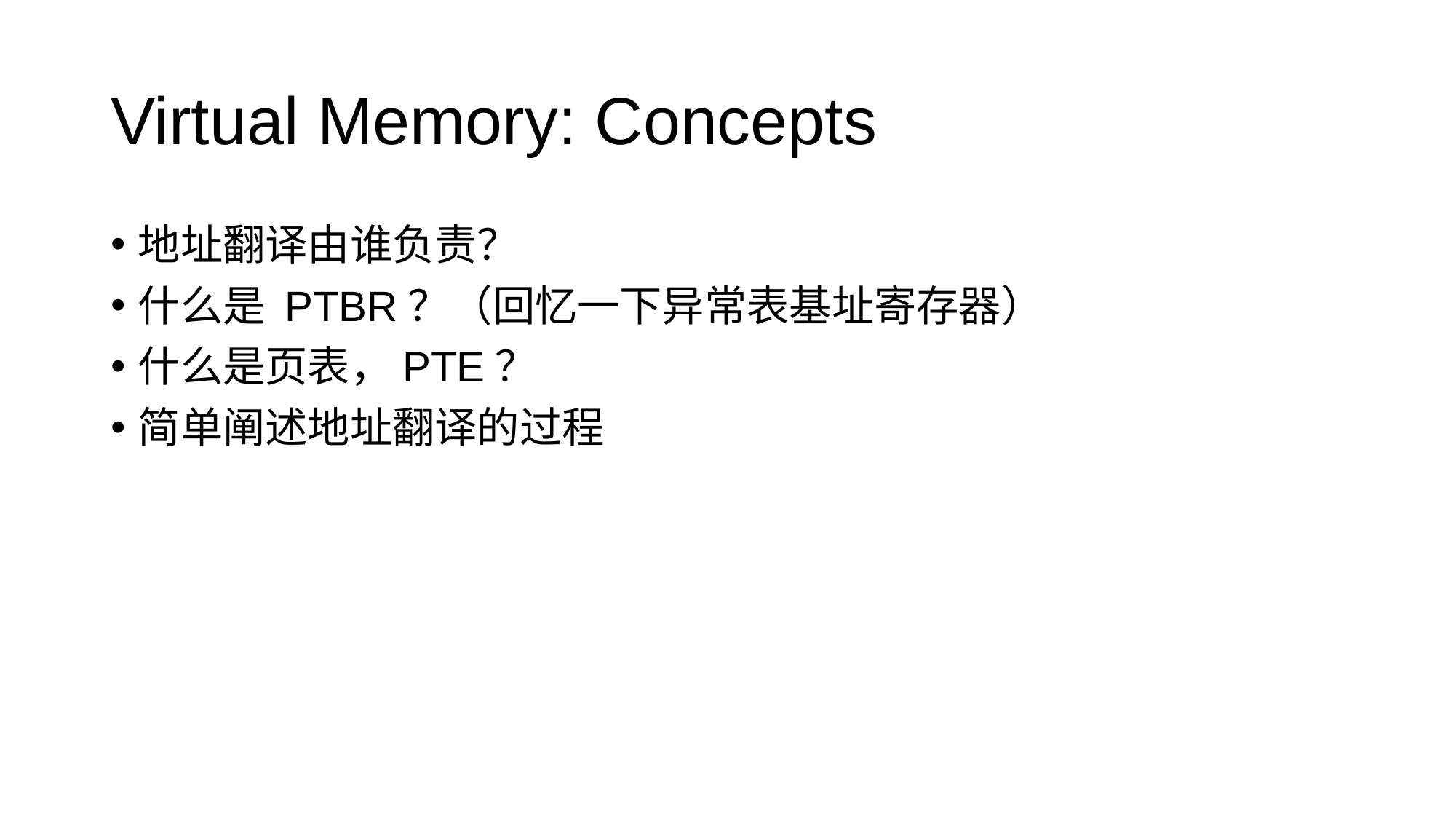

# Virtual Memory: Concepts
地址翻译由谁负责？
什么是 PTBR？（回忆一下异常表基址寄存器）
什么是页表，PTE？
简单阐述地址翻译的过程